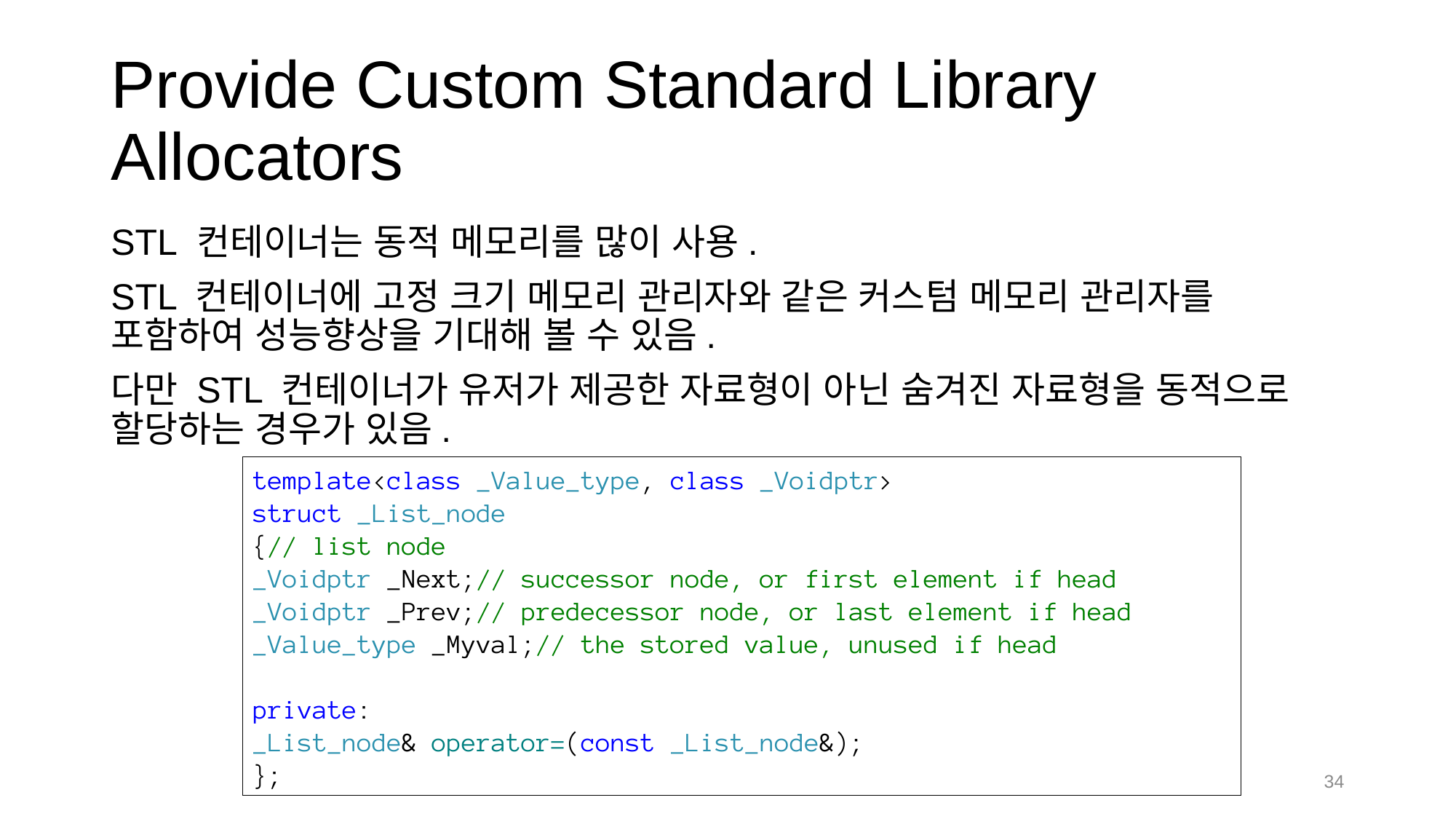

# Provide Custom Standard Library Allocators
STL 컨테이너는 동적 메모리를 많이 사용.
STL 컨테이너에 고정 크기 메모리 관리자와 같은 커스텀 메모리 관리자를 포함하여 성능향상을 기대해 볼 수 있음.
다만 STL 컨테이너가 유저가 제공한 자료형이 아닌 숨겨진 자료형을 동적으로 할당하는 경우가 있음.
template<class _Value_type, class _Voidptr>
struct _List_node
{// list node
_Voidptr _Next;// successor node, or first element if head
_Voidptr _Prev;// predecessor node, or last element if head
_Value_type _Myval;// the stored value, unused if head

private:
_List_node& operator=(const _List_node&);
};
34